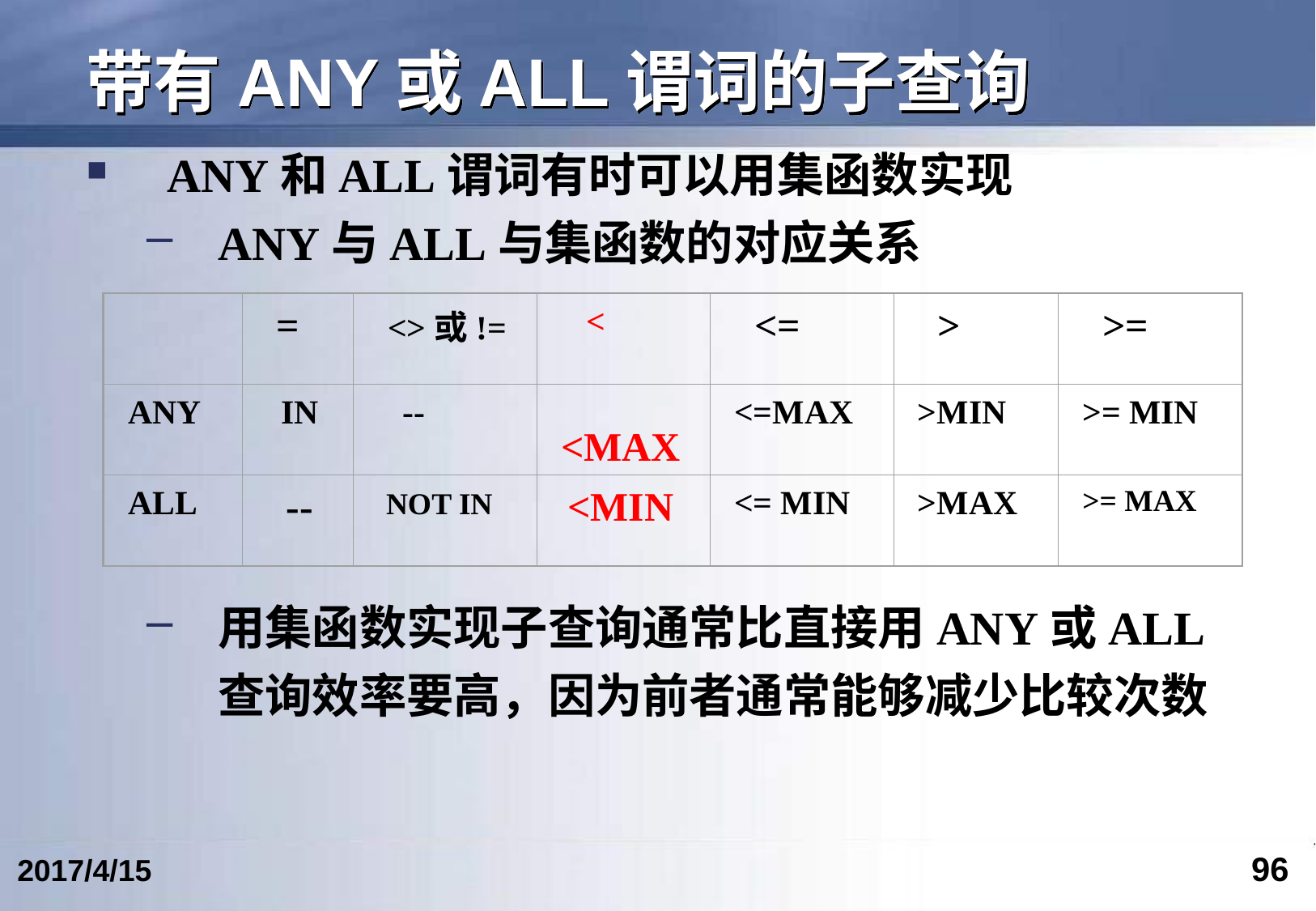

# 带有ANY或ALL谓词的子查询
ANY和ALL谓词有时可以用集函数实现
ANY与ALL与集函数的对应关系

用集函数实现子查询通常比直接用ANY或ALL查询效率要高，因为前者通常能够减少比较次数

 =

 <>或!=

   <

  <=

  >

  >=

ANY

  IN

    --

 <MAX

<=MAX

>MIN

>= MIN

ALL

  --

 NOT IN

 <MIN

<= MIN

>MAX

>= MAX

96
2017/4/15